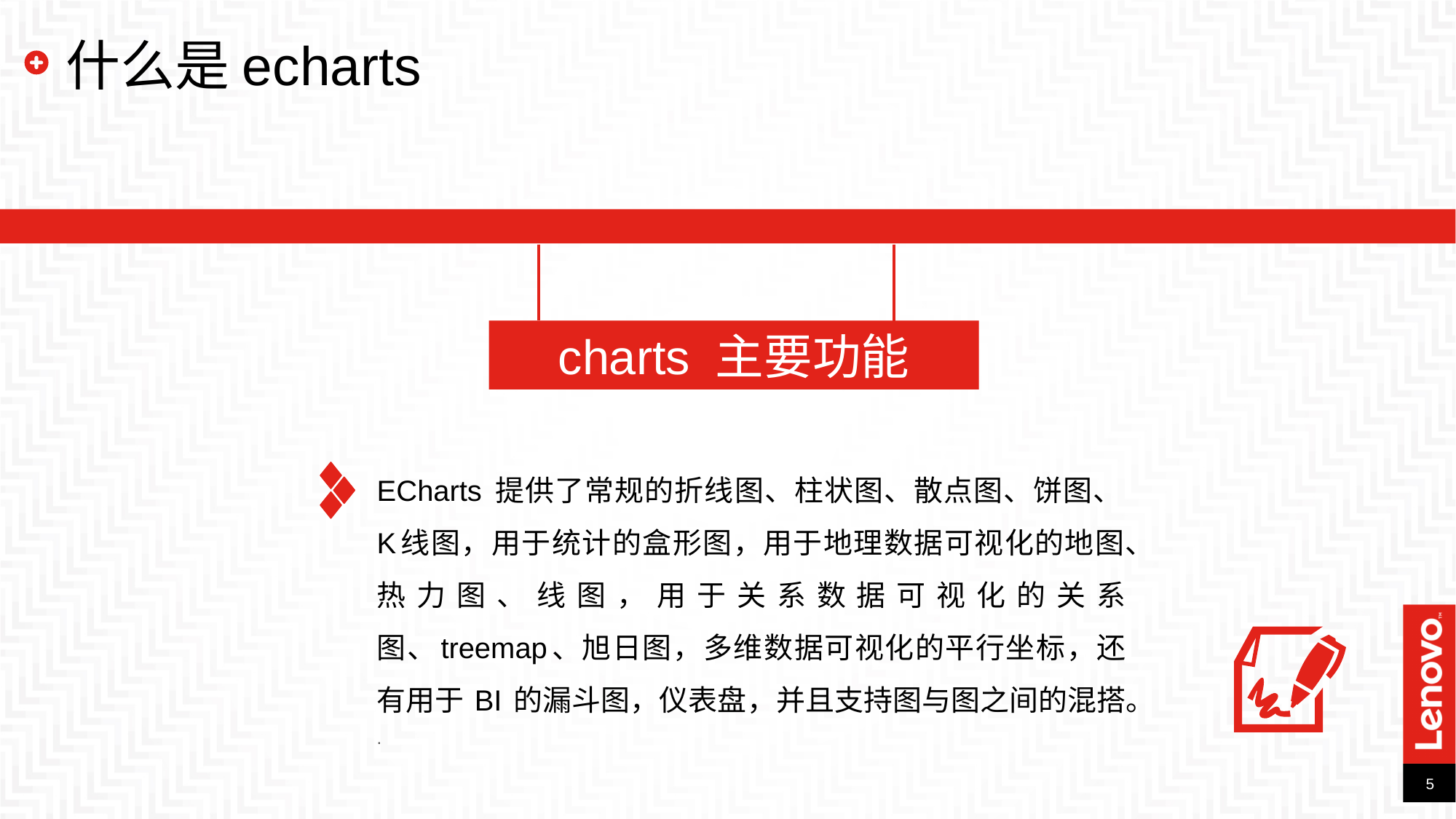

# 什么是echarts

charts 主要功能
ECharts 提供了常规的折线图、柱状图、散点图、饼图、K线图，用于统计的盒形图，用于地理数据可视化的地图、热力图、线图，用于关系数据可视化的关系图、treemap、旭日图，多维数据可视化的平行坐标，还有用于 BI 的漏斗图，仪表盘，并且支持图与图之间的混搭。
.